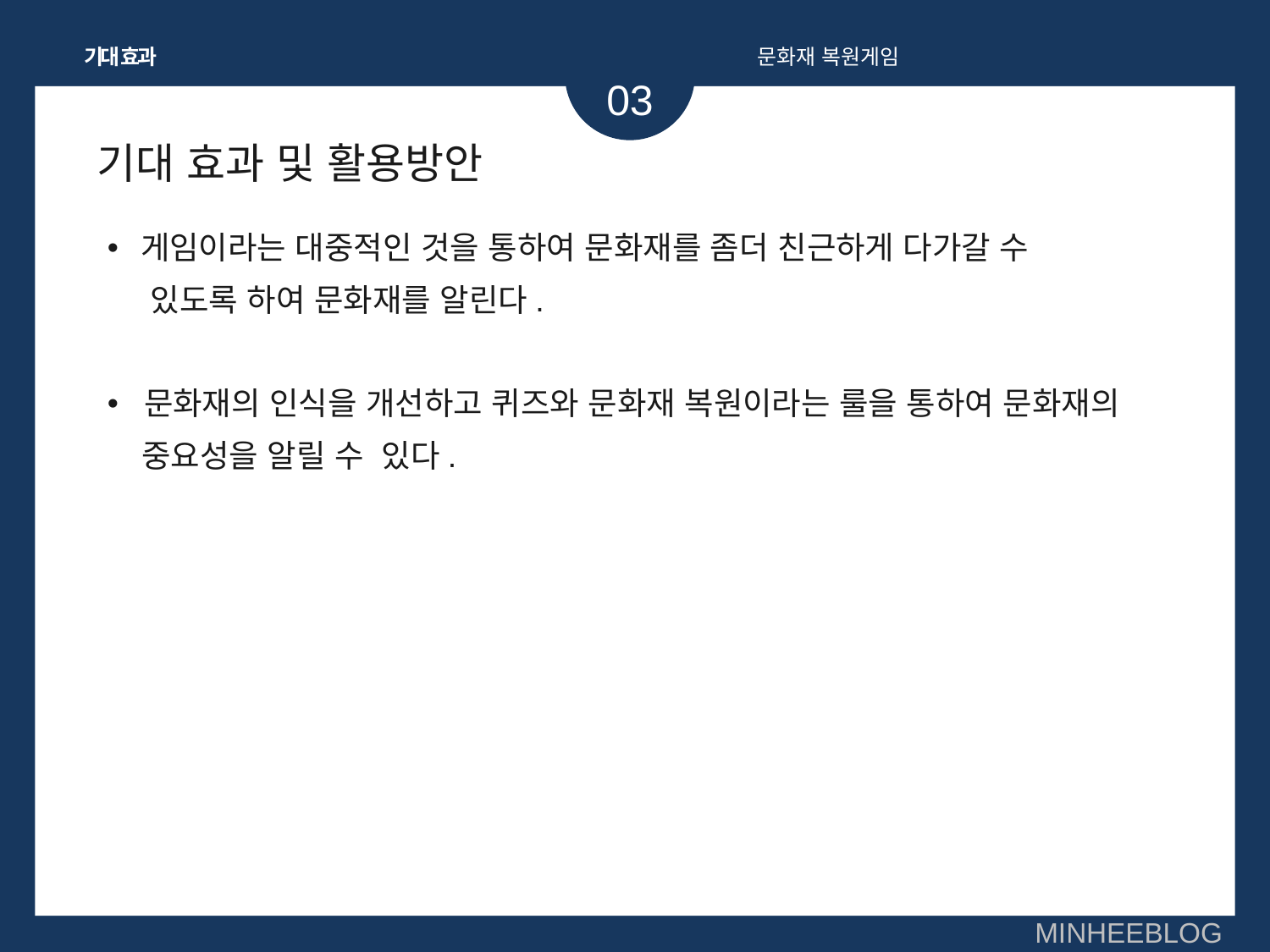

기대 효과
문화재 복원게임
03

기대 효과 및 활용방안
  게임이라는 대중적인 것을 통하여 문화재를 좀더 친근하게 다가갈 수
    있도록 하여 문화재를 알린다.

  문화재의 인식을 개선하고 퀴즈와 문화재 복원이라는 룰을 통하여 문화재의
   중요성을 알릴 수  있다.

MINHEEBLOG